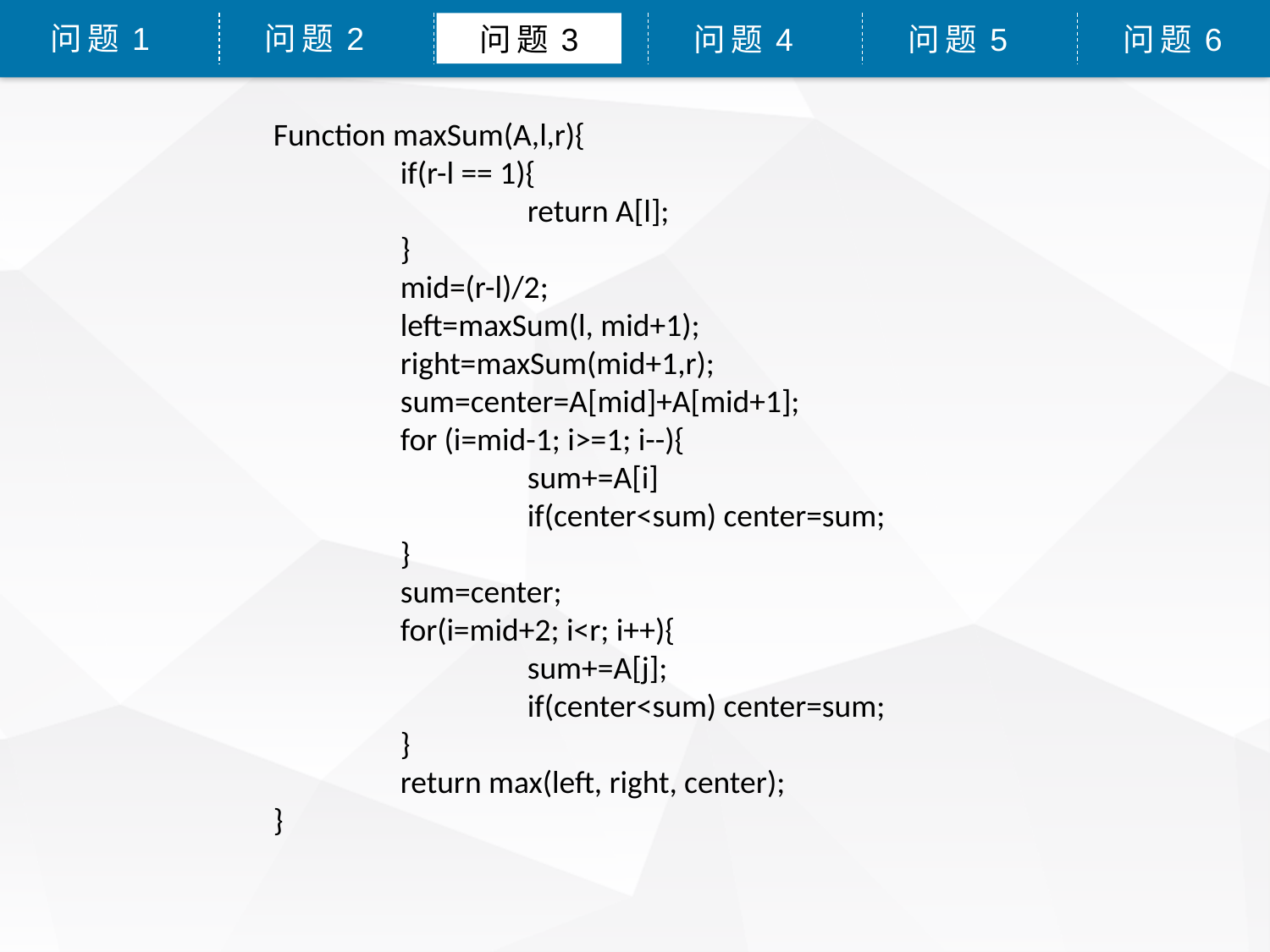

问题1
问题2
问题3
问题4
问题5
问题6
Function maxSum(A,l,r){
	if(r-l == 1){
		return A[l];
	}
	mid=(r-l)/2;
	left=maxSum(l, mid+1);
	right=maxSum(mid+1,r);
	sum=center=A[mid]+A[mid+1];
	for (i=mid-1; i>=1; i--){
		sum+=A[i]
		if(center<sum) center=sum;
	}
	sum=center;
	for(i=mid+2; i<r; i++){
		sum+=A[j];
		if(center<sum) center=sum;
	}
	return max(left, right, center);
}